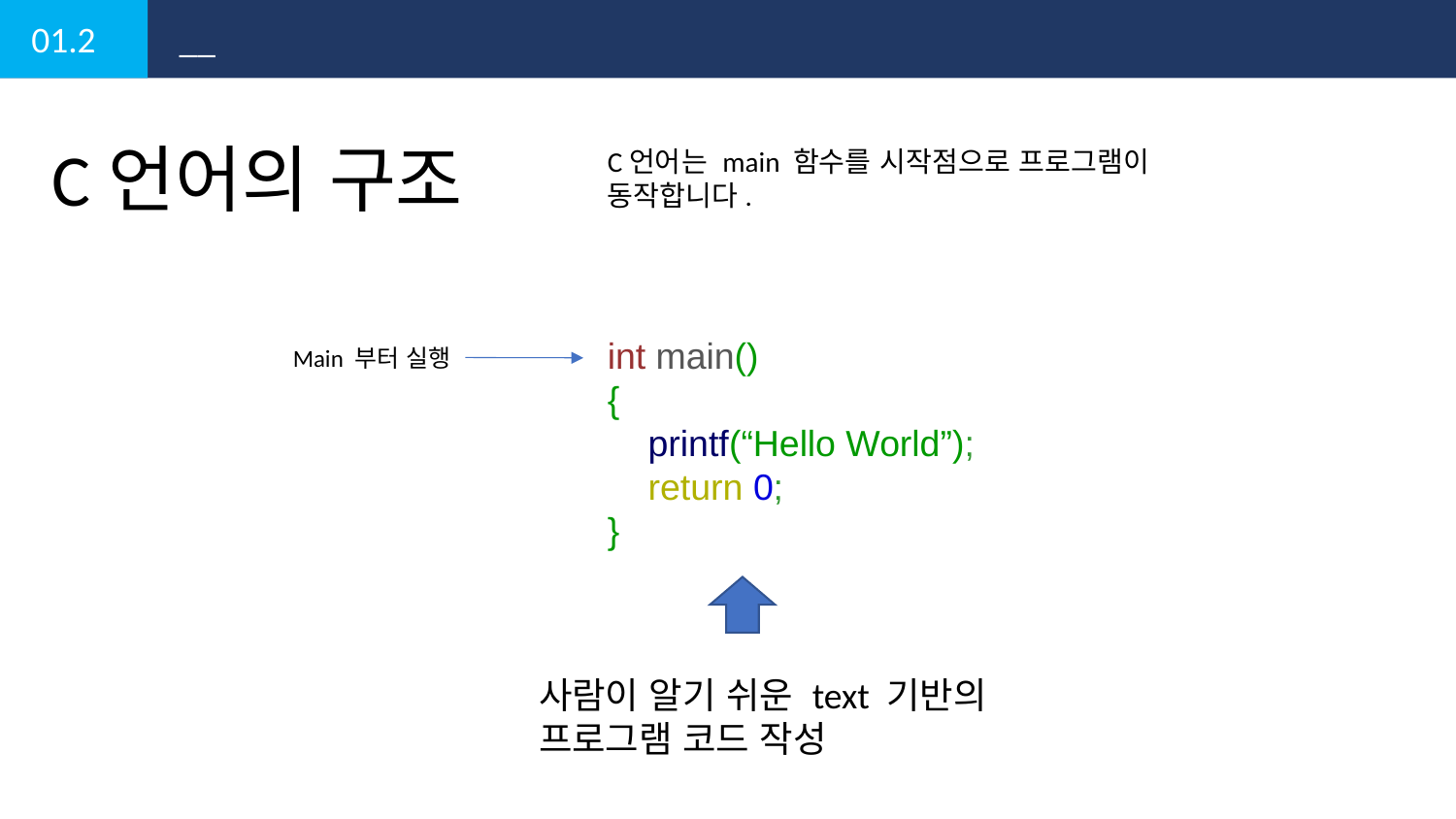

01.2
__
C언어의 구조
C언어는 main 함수를 시작점으로 프로그램이 동작합니다.
int main()
{
    printf(“Hello World”);
    return 0;
}
Main 부터 실행

사람이 알기 쉬운 text 기반의 프로그램 코드 작성